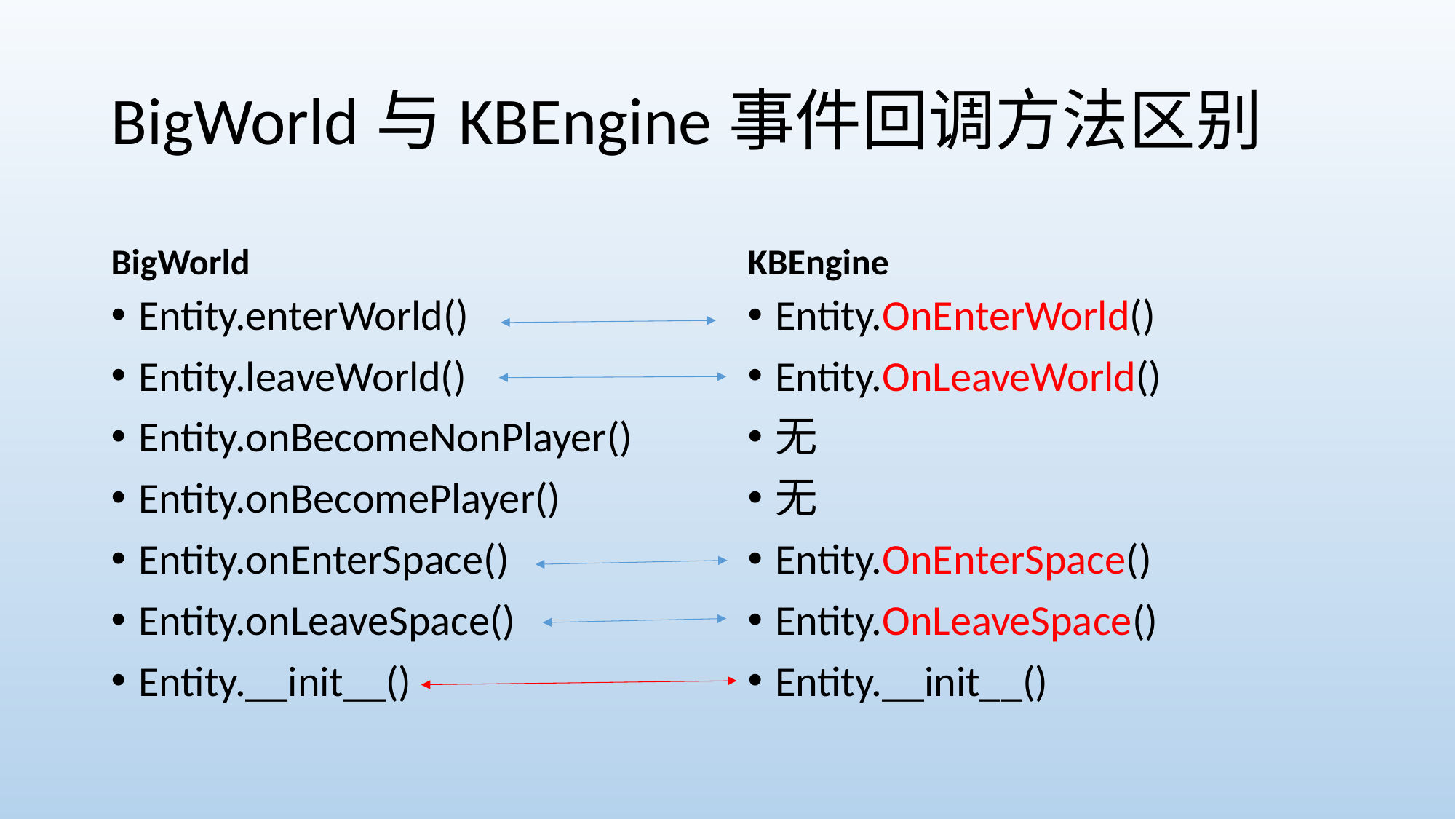

# BigWorld与KBEngine事件回调方法区别
BigWorld
KBEngine
Entity.enterWorld()
Entity.leaveWorld()
Entity.onBecomeNonPlayer()
Entity.onBecomePlayer()
Entity.onEnterSpace()
Entity.onLeaveSpace()
Entity.__init__()
Entity.OnEnterWorld()
Entity.OnLeaveWorld()
无
无
Entity.OnEnterSpace()
Entity.OnLeaveSpace()
Entity.__init__()